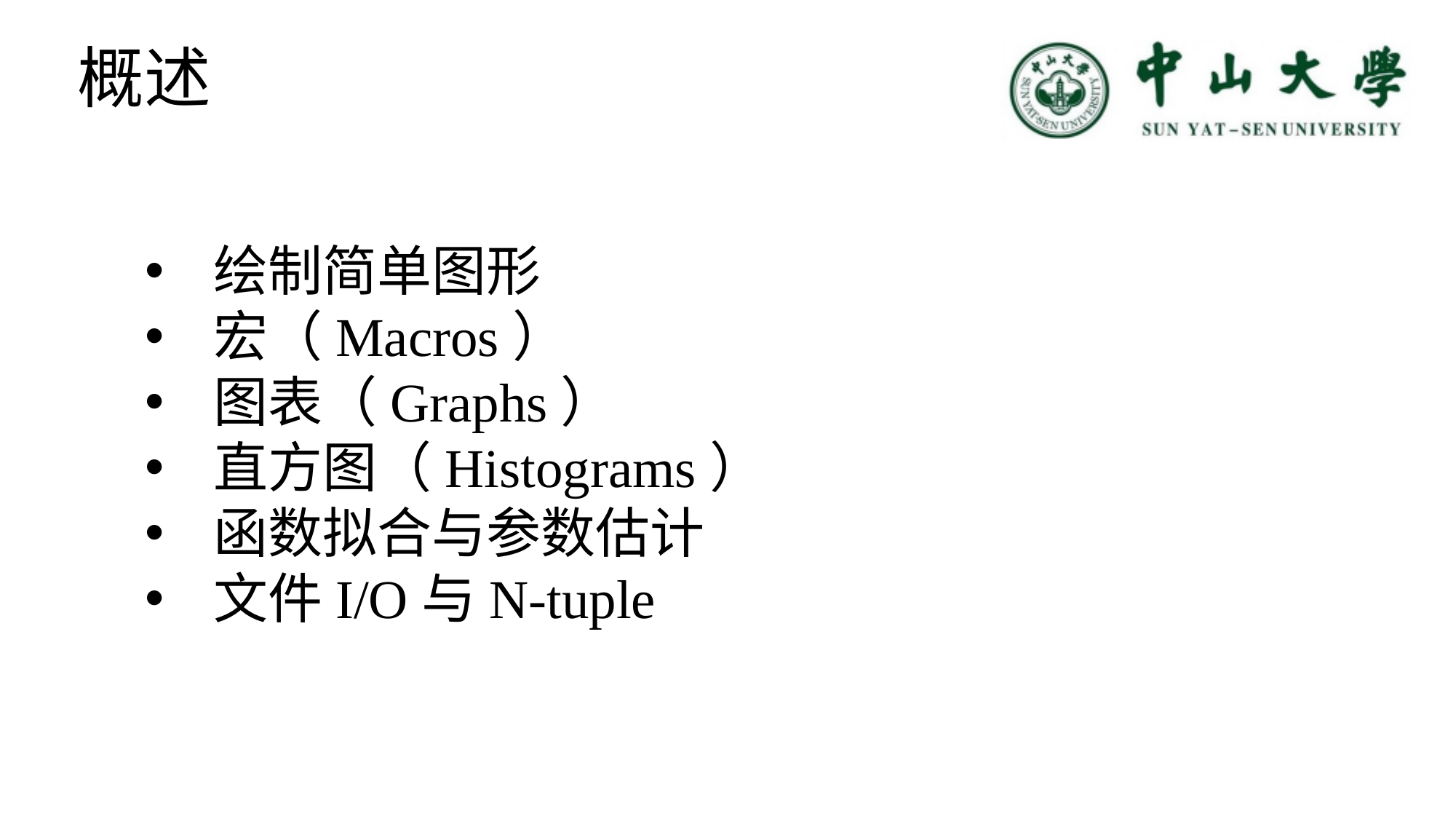

概述
绘制简单图形
宏（Macros）
图表（Graphs）
直方图（Histograms）
函数拟合与参数估计
文件I/O与N-tuple